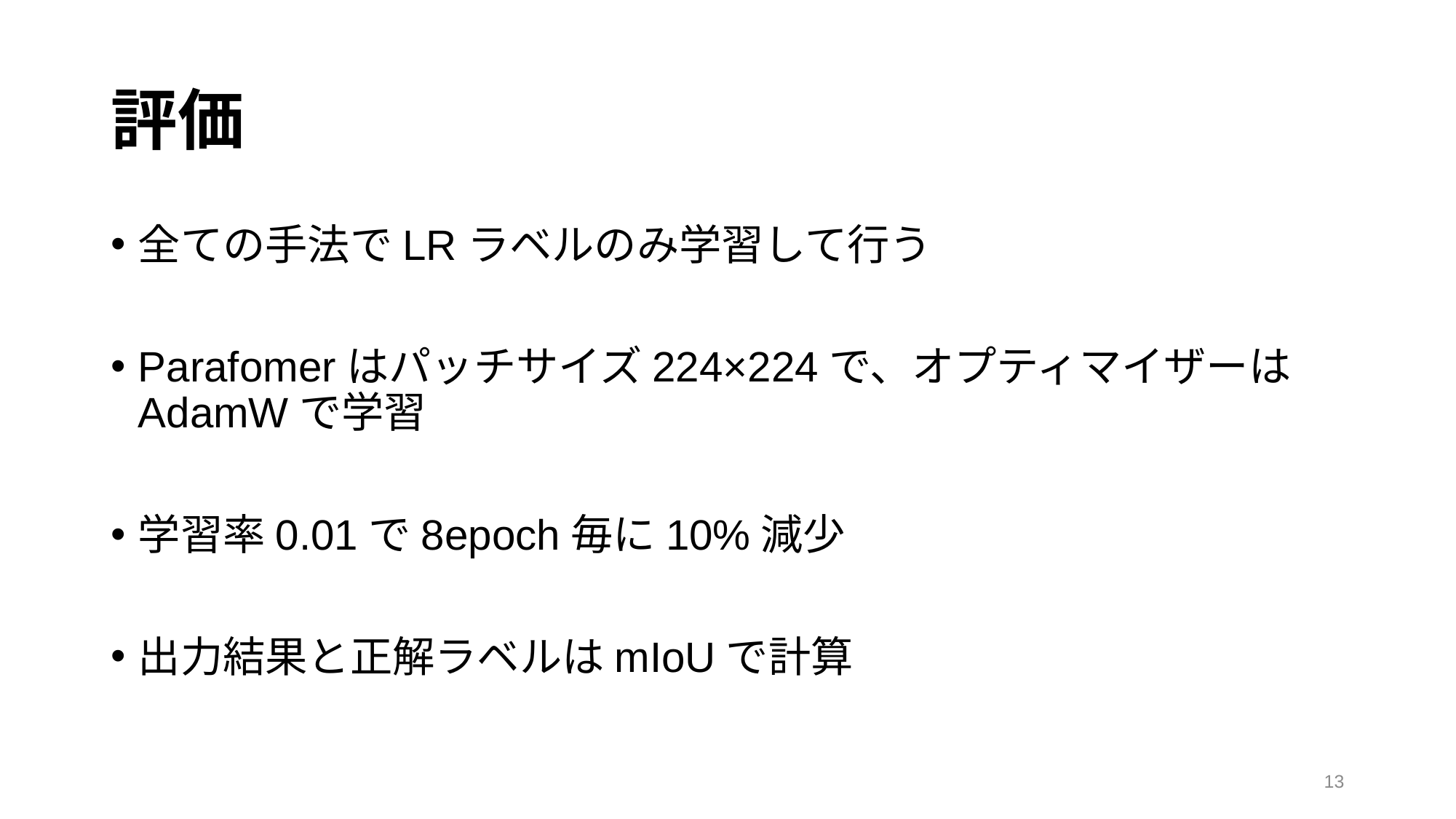

# 評価
全ての手法でLRラベルのみ学習して行う

Parafomerはパッチサイズ224×224で、オプティマイザーはAdamWで学習

学習率0.01で8epoch毎に10%減少

出力結果と正解ラベルはmIoUで計算
13